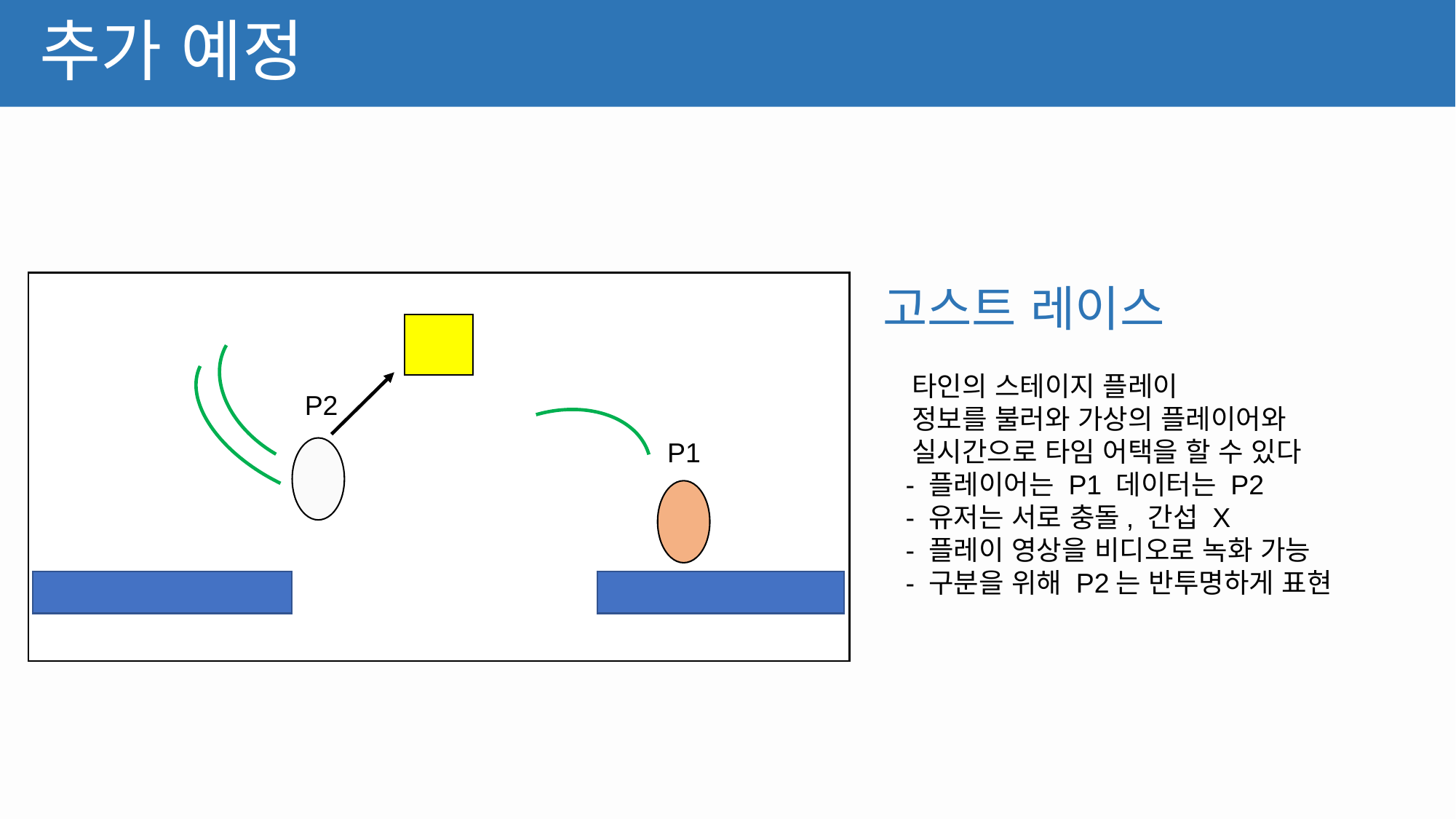

# 추가 예정

P2
P1
고스트 레이스

   타인의 스테이지 플레이
   정보를 불러와 가상의 플레이어와
   실시간으로 타임 어택을 할 수 있다
   - 플레이어는 P1 데이터는 P2
   - 유저는 서로 충돌, 간섭 X
   - 플레이 영상을 비디오로 녹화 가능
   - 구분을 위해 P2는 반투명하게 표현